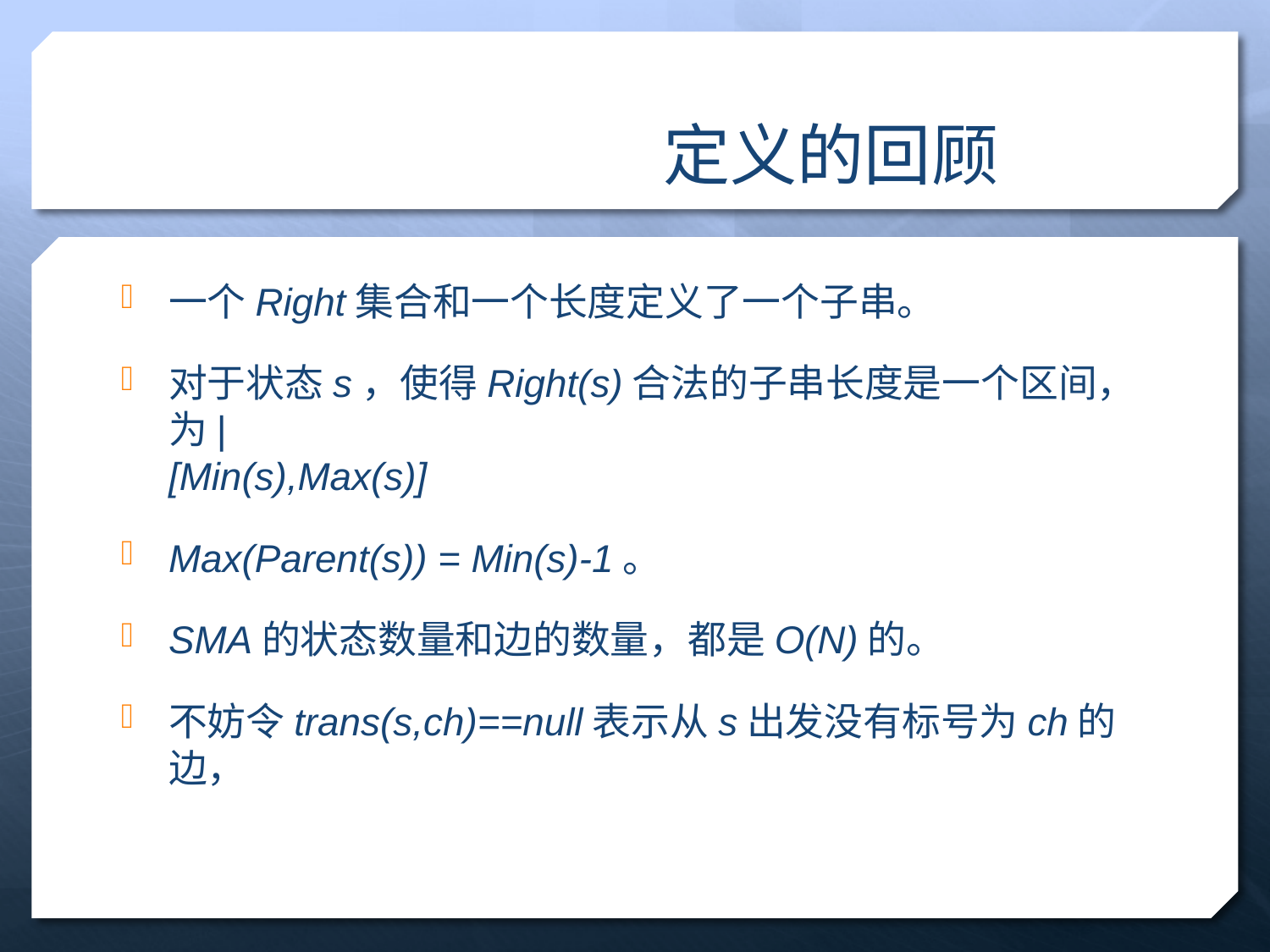

# 定义的回顾
一个Right集合和一个长度定义了一个子串。
对于状态s，使得Right(s)合法的子串长度是一个区间，为|
[Min(s),Max(s)]
Max(Parent(s)) = Min(s)-1。
SMA的状态数量和边的数量，都是O(N)的。
不妨令trans(s,ch)==null表示从s出发没有标号为ch的边，